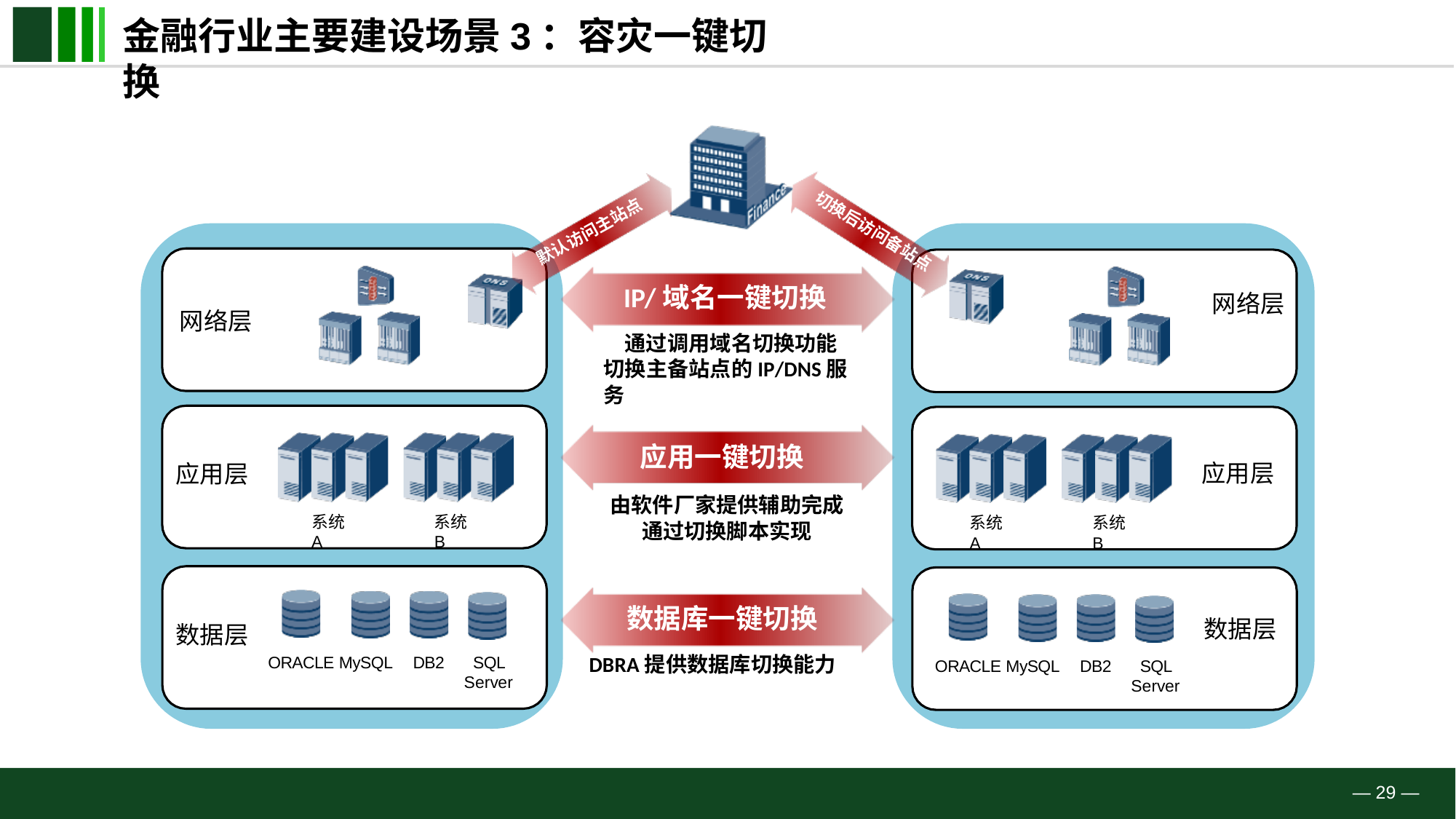

# 金融行业主要建设场景3：容灾一键切换

切换后访问备站点
默认访问主站点

IP/域名一键切换
通过调用域名切换功能 切换主备站点的IP/DNS服务
网络层
网络层

应用一键切换
应用层
应用层
由软件厂家提供辅助完成 通过切换脚本实现
系统A
系统B
系统A
系统B

数据库一键切换
DBRA提供数据库切换能力
数据层
数据层
ORACLE MySQL
DB2	SQL
Server
ORACLE MySQL
DB2	SQL
Server
— 29 —